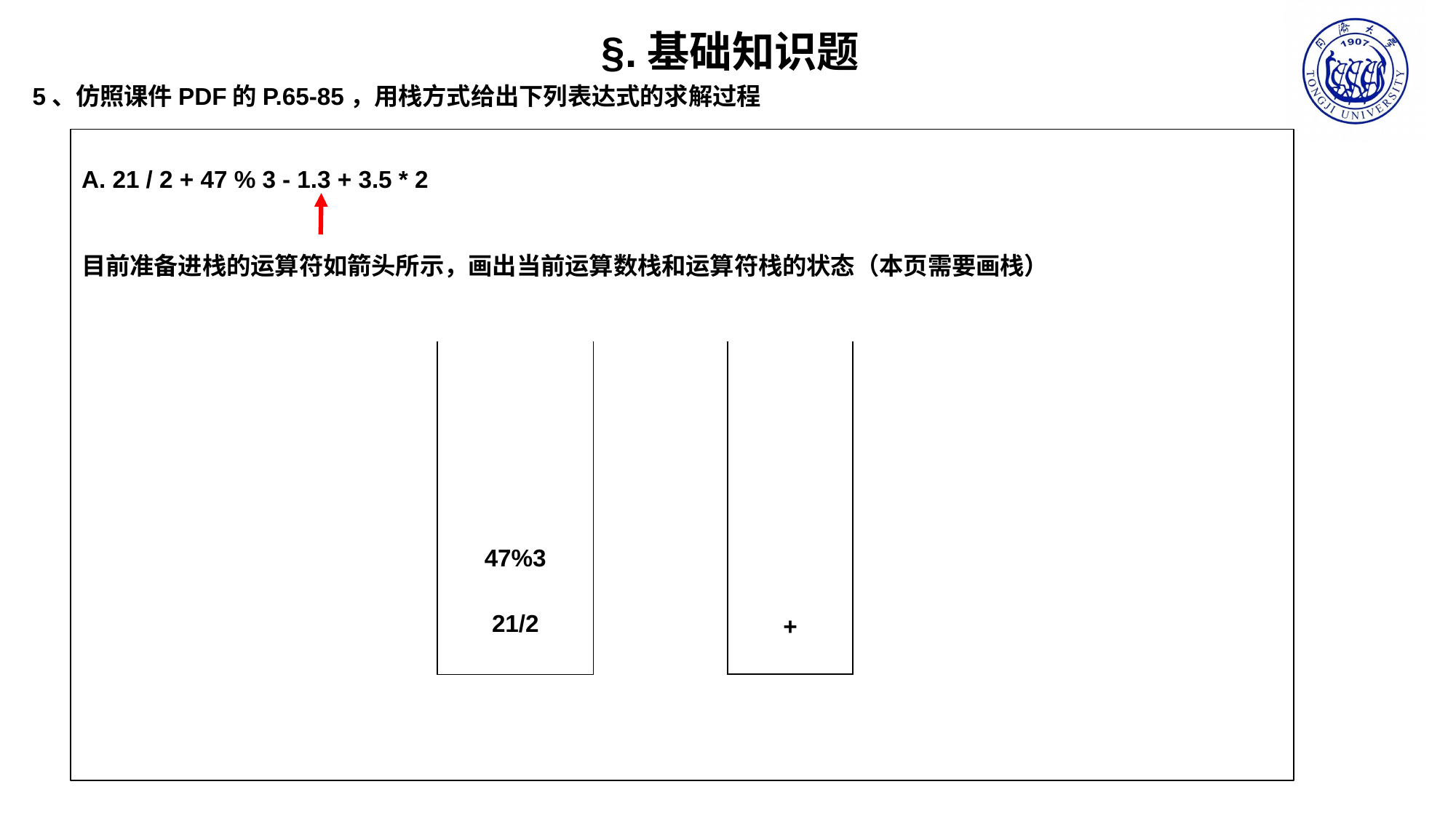

§.基础知识题
5、仿照课件PDF的P.65-85，用栈方式给出下列表达式的求解过程

A. 21 / 2 + 47 % 3 - 1.3 + 3.5 * 2

目前准备进栈的运算符如箭头所示，画出当前运算数栈和运算符栈的状态（本页需要画栈）

|  |
| --- |
|  |
|  |
| 47%3 |
| 21/2 |
|  |
| --- |
|  |
|  |
|  |
| + |